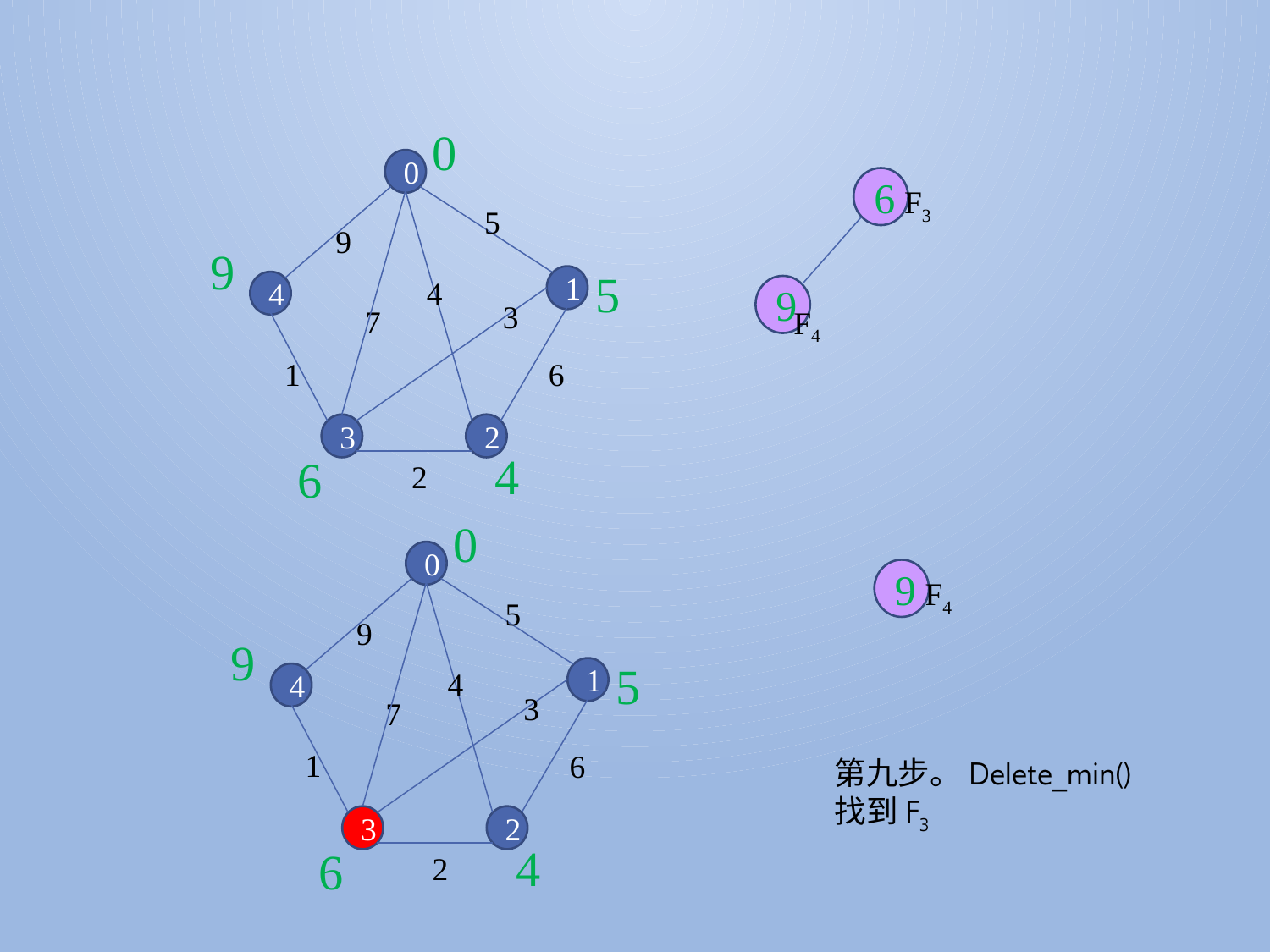

0
0
5
9
9
5
1
4
4
3
7
1
6
3
2
4
6
2
6
F3
9
F4
0
0
5
9
9
5
1
4
4
3
7
1
6
3
2
4
6
2
9
F4
第九步。Delete_min()
找到F3